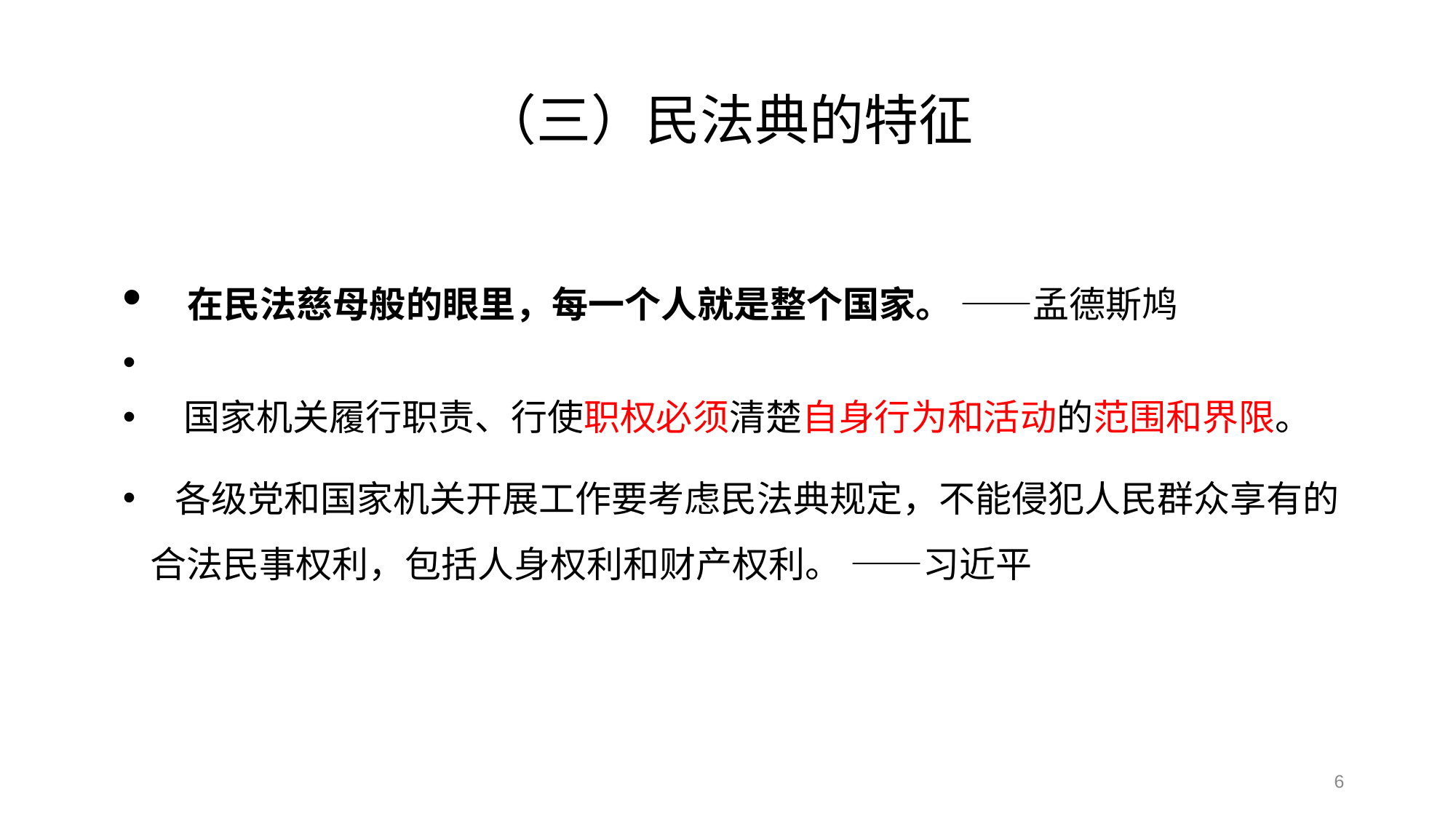

# （三）民法典的特征
  在民法慈母般的眼里，每一个人就是整个国家。 ——孟德斯鸠

   国家机关履行职责、行使职权必须清楚自身行为和活动的范围和界限。
  各级党和国家机关开展工作要考虑民法典规定，不能侵犯人民群众享有的合法民事权利，包括人身权利和财产权利。 ——习近平

6